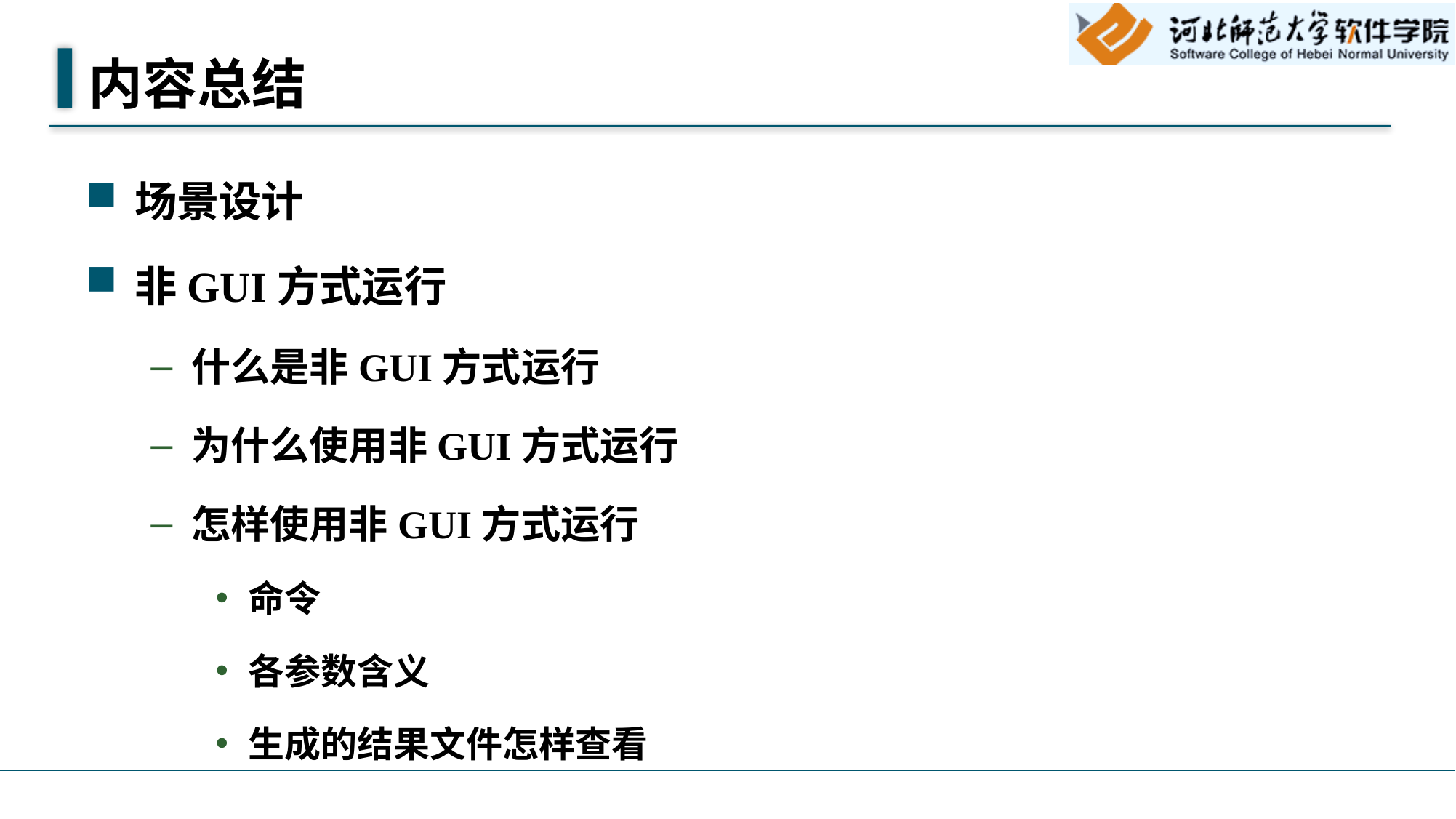

# 内容总结
场景设计
非GUI方式运行
什么是非GUI方式运行
为什么使用非GUI方式运行
怎样使用非GUI方式运行
命令
各参数含义
生成的结果文件怎样查看